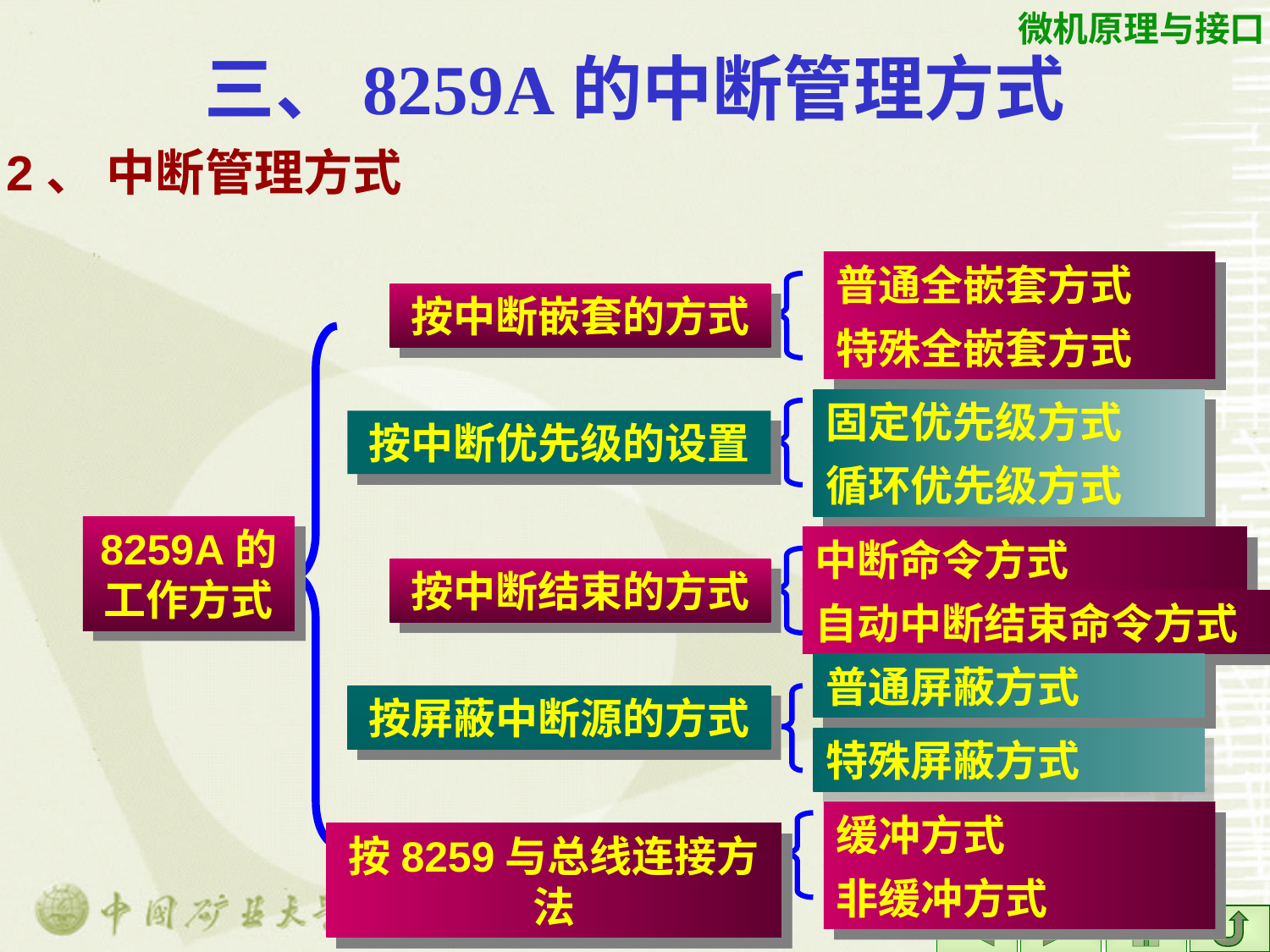

# 三、8259A的中断管理方式
2、 中断管理方式
普通全嵌套方式

按中断嵌套的方式
特殊全嵌套方式

固定优先级方式

按中断优先级的设置
循环优先级方式
8259A的工作方式
中断命令方式

按中断结束的方式
自动中断结束命令方式
普通屏蔽方式
按屏蔽中断源的方式

特殊屏蔽方式
缓冲方式

按8259与总线连接方法
非缓冲方式